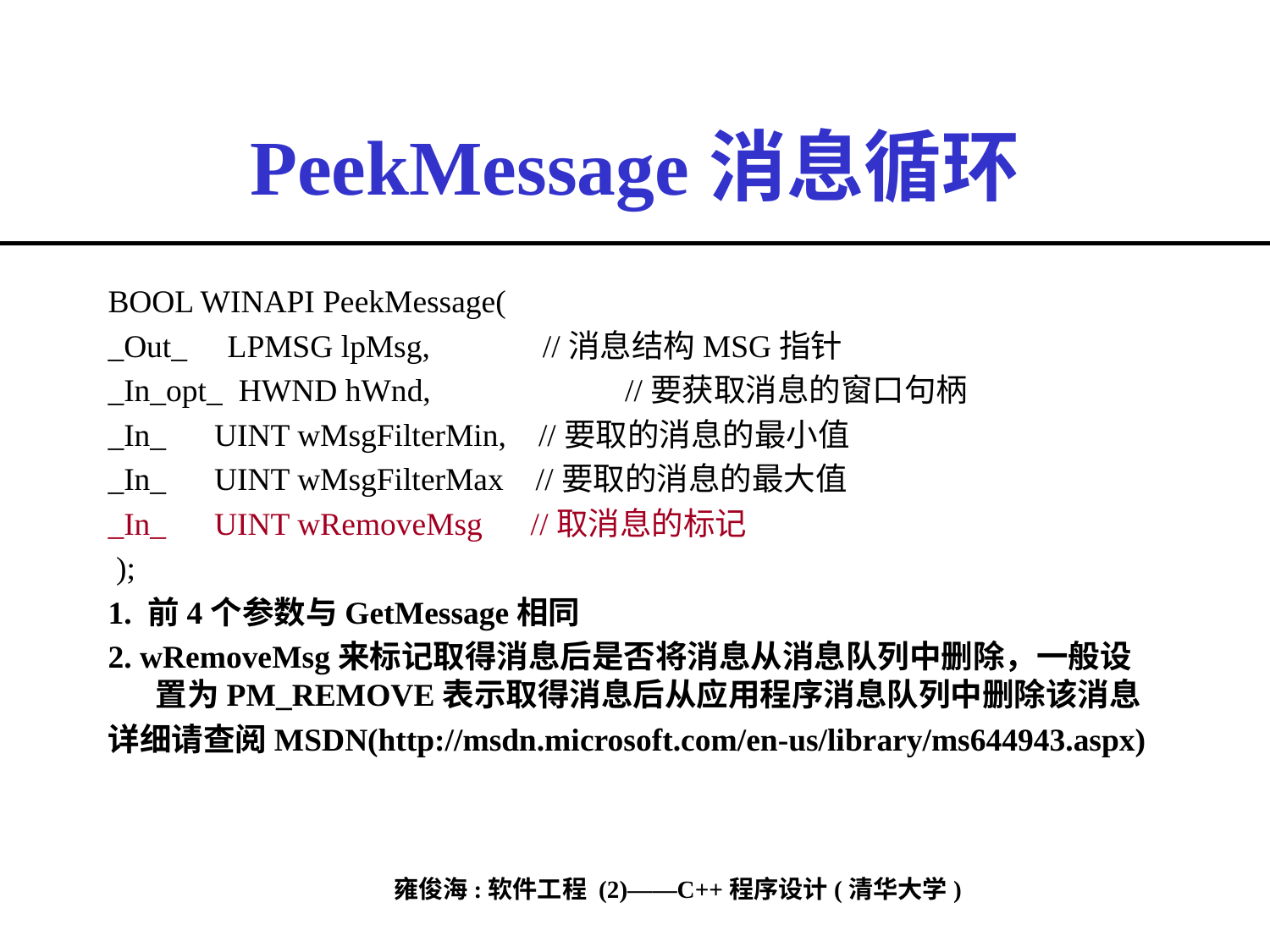

PeekMessage消息循环
BOOL WINAPI PeekMessage(
_Out_     LPMSG lpMsg,              //消息结构MSG指针
_In_opt_  HWND hWnd, 	           //要获取消息的窗口句柄
_In_      UINT wMsgFilterMin,    //要取的消息的最小值
_In_      UINT wMsgFilterMax    //要取的消息的最大值
_In_      UINT wRemoveMsg      //取消息的标记
 );
1. 前4个参数与GetMessage相同
2. wRemoveMsg来标记取得消息后是否将消息从消息队列中删除，一般设置为PM_REMOVE表示取得消息后从应用程序消息队列中删除该消息
详细请查阅MSDN(http://msdn.microsoft.com/en-us/library/ms644943.aspx)